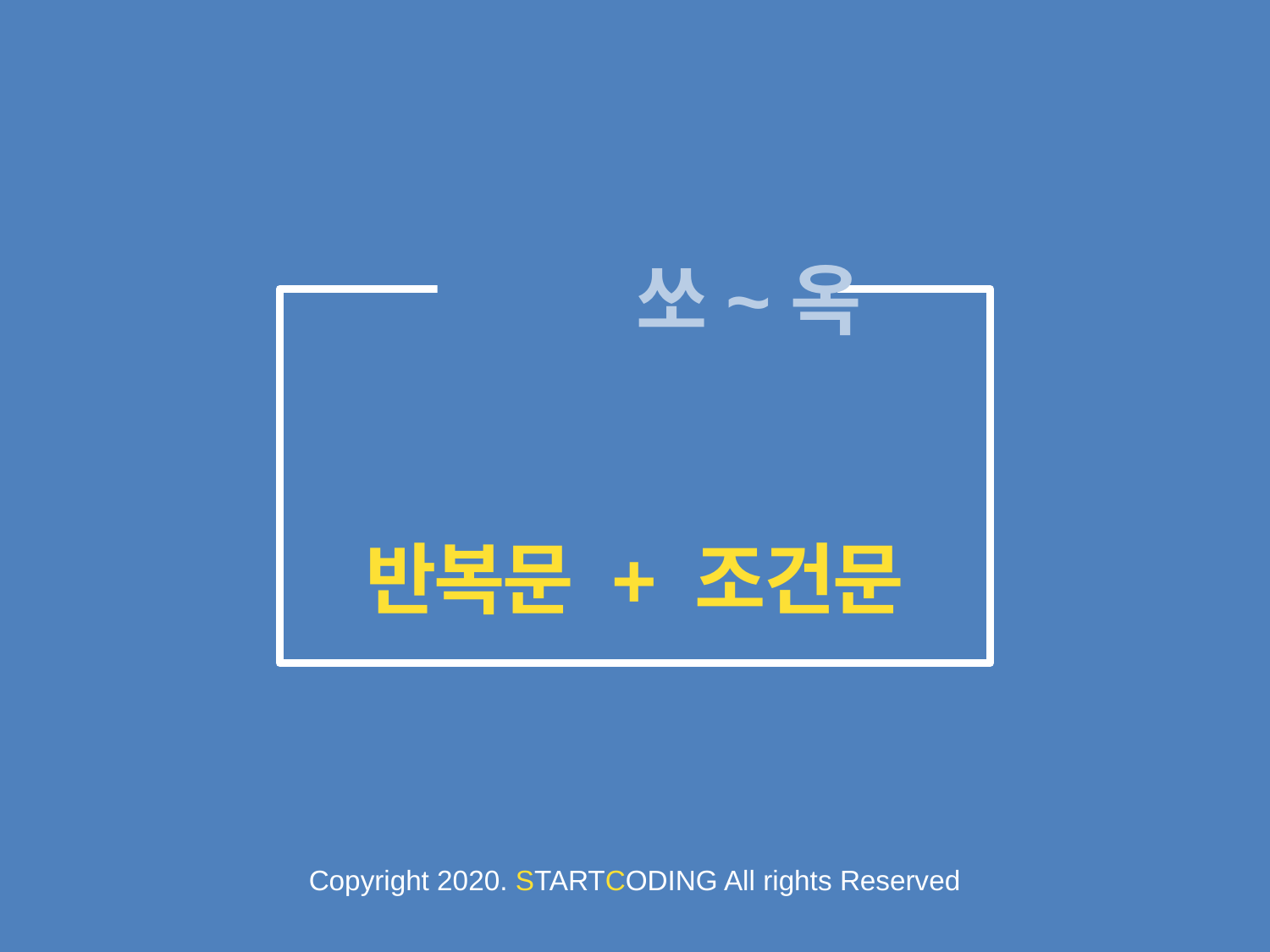

# 핵심만 쏘~옥 파이썬 입문 8강 반복문 + 조건문

Copyright 2020. STARTCODING All rights Reserved